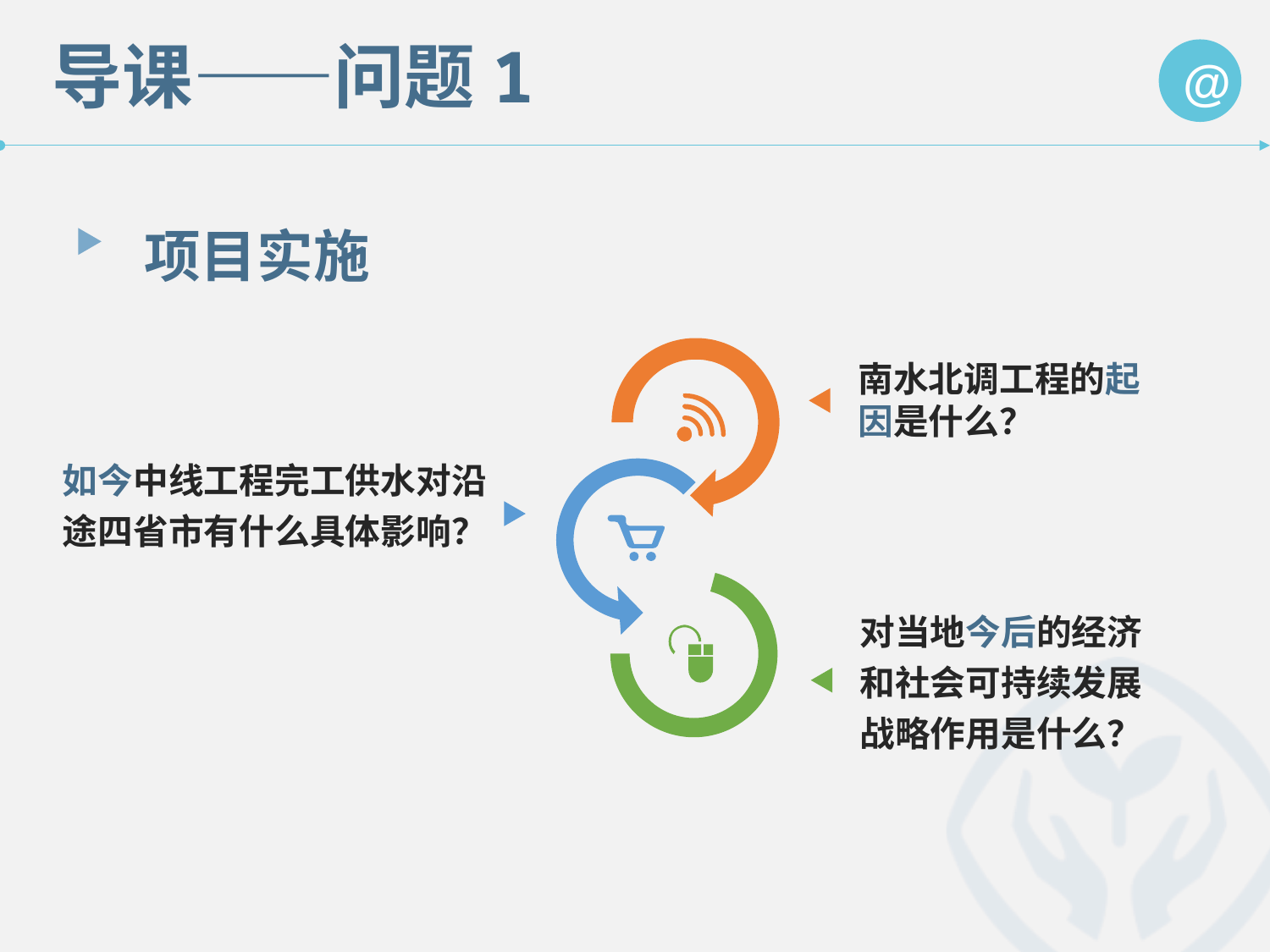

导课——问题1
@
项目实施

南水北调工程的起因是什么？

如今中线工程完工供水对沿途四省市有什么具体影响？

对当地今后的经济和社会可持续发展战略作用是什么？